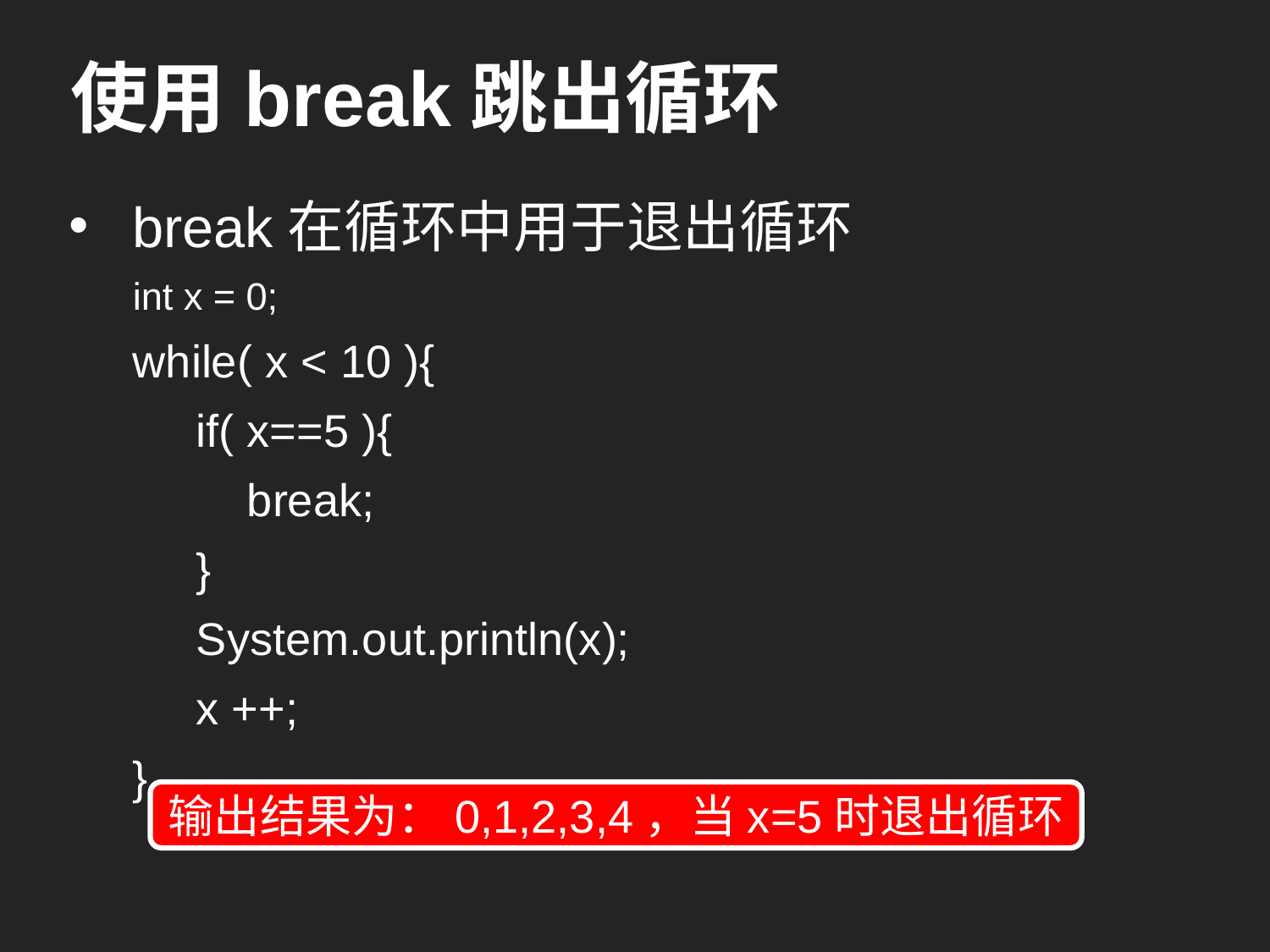

# 使用break跳出循环
break在循环中用于退出循环
int x = 0;
while( x < 10 ){
	if( x==5 ){
	    break;
	}
	System.out.println(x);
	x ++;
}
输出结果为：0,1,2,3,4，当x=5时退出循环